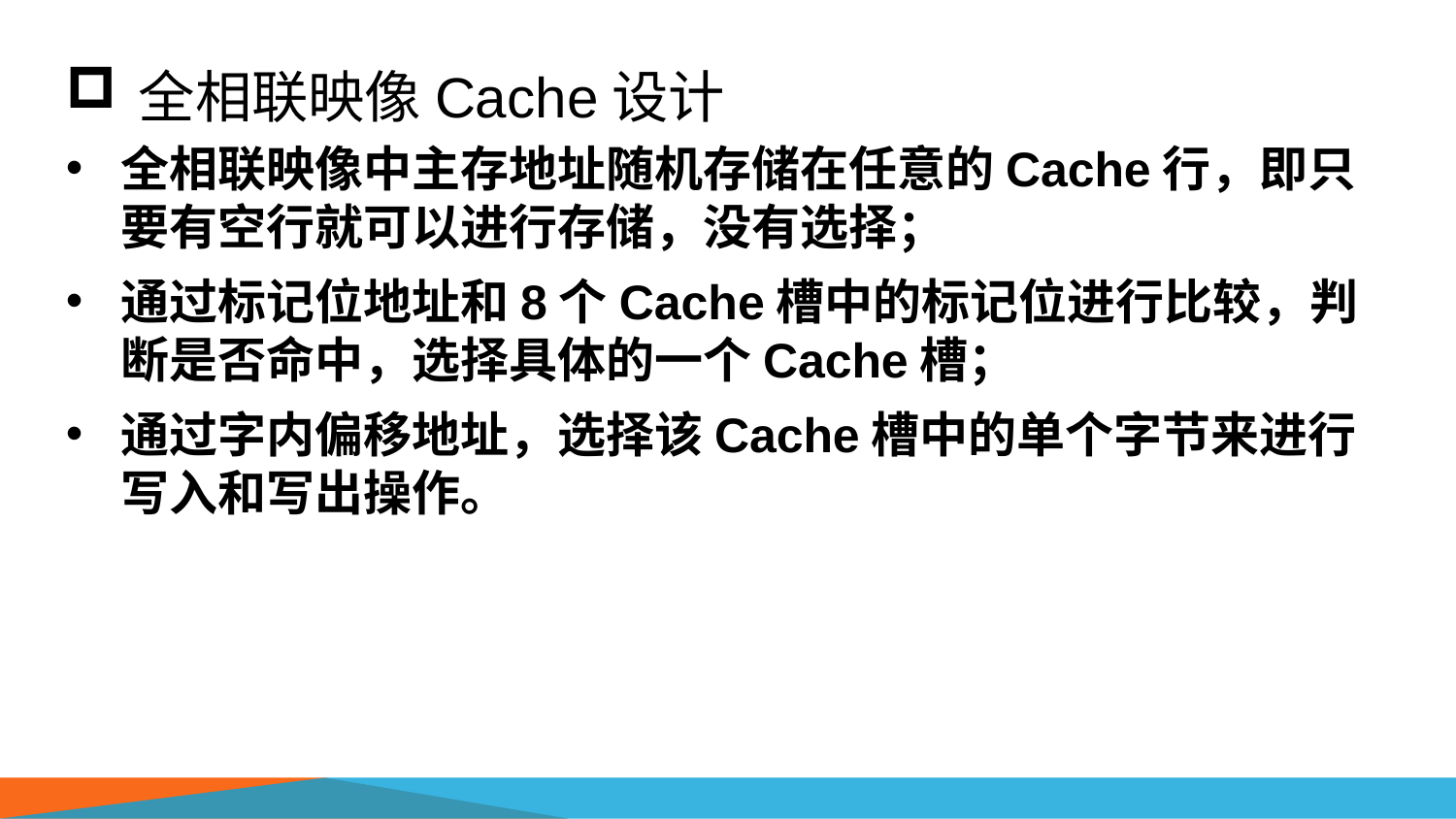

# 全相联映像Cache设计
全相联映像中主存地址随机存储在任意的Cache行，即只要有空行就可以进行存储，没有选择；
通过标记位地址和8个Cache槽中的标记位进行比较，判断是否命中，选择具体的一个Cache槽；
通过字内偏移地址，选择该Cache槽中的单个字节来进行写入和写出操作。